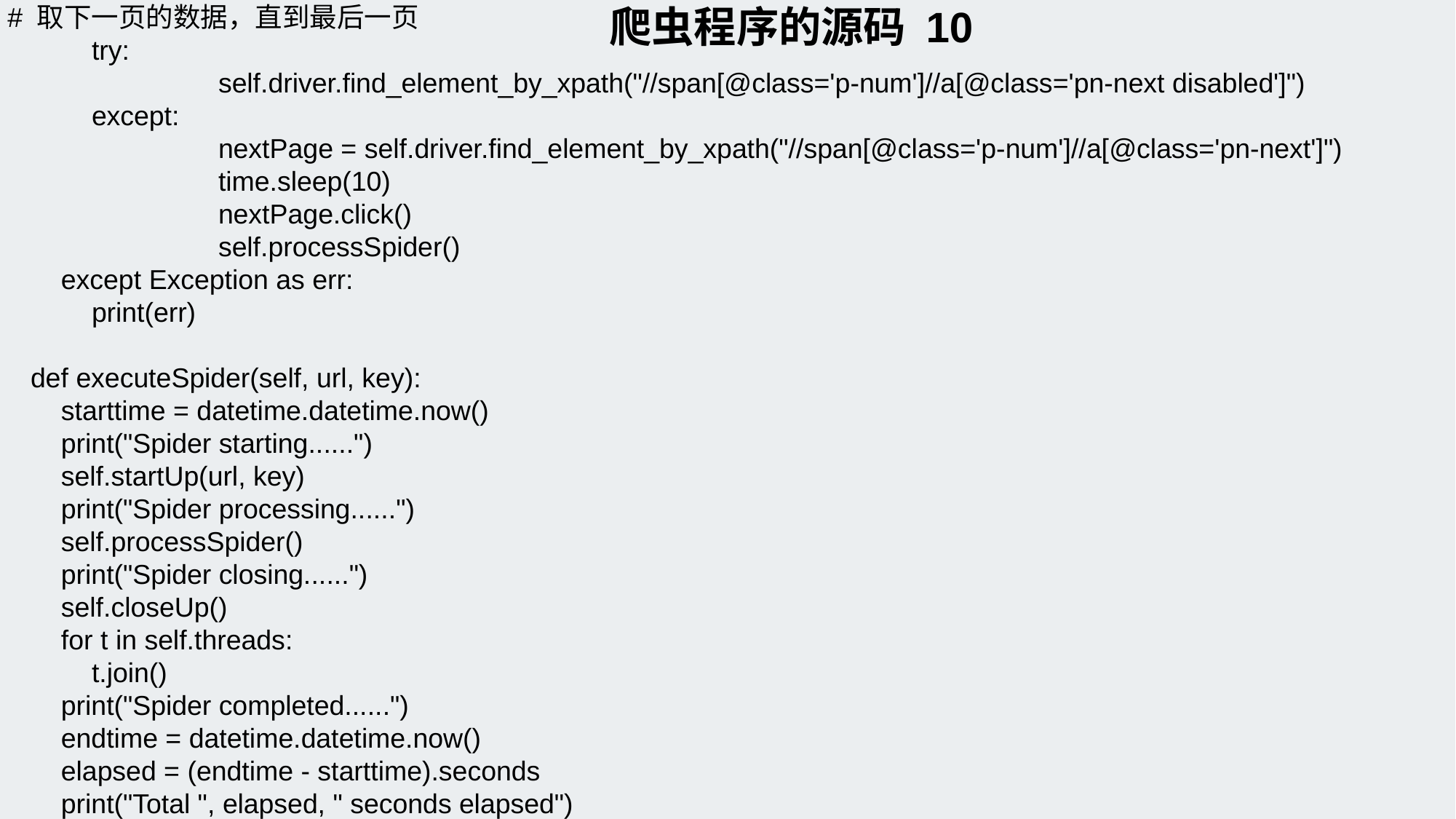

# 取下一页的数据，直到最后一页
            try:
		self.driver.find_element_by_xpath("//span[@class='p-num']//a[@class='pn-next disabled']")
            except:
		nextPage = self.driver.find_element_by_xpath("//span[@class='p-num']//a[@class='pn-next']")
		time.sleep(10)
		nextPage.click()
		self.processSpider()
        except Exception as err:
            print(err)

    def executeSpider(self, url, key):
        starttime = datetime.datetime.now()
        print("Spider starting......")
        self.startUp(url, key)
        print("Spider processing......")
        self.processSpider()
        print("Spider closing......")
        self.closeUp()
        for t in self.threads:
            t.join()
        print("Spider completed......")
        endtime = datetime.datetime.now()
        elapsed = (endtime - starttime).seconds
        print("Total ", elapsed, " seconds elapsed")
# 爬虫程序的源码 10